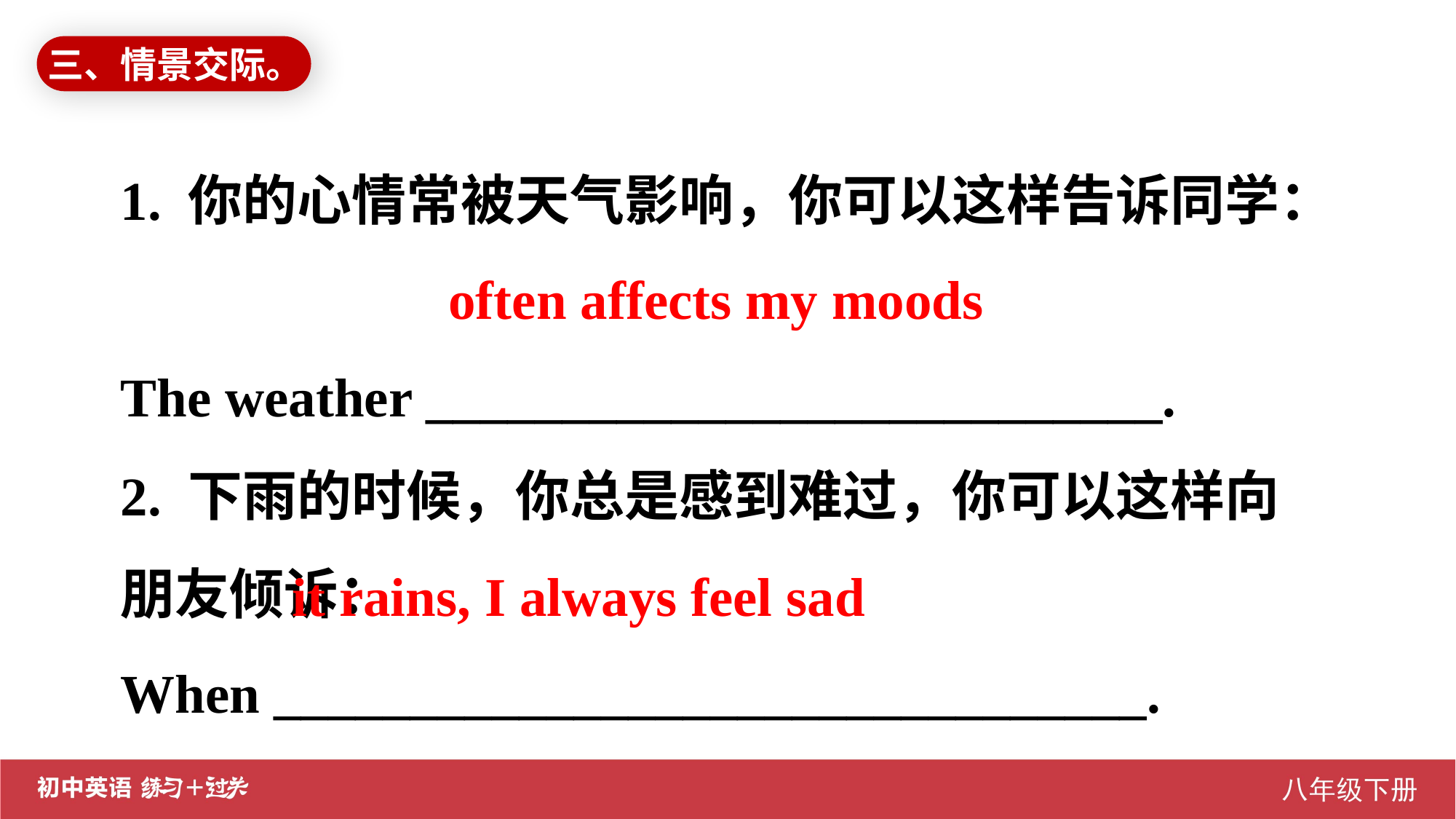

三、情景交际。
1. 你的心情常被天气影响，你可以这样告诉同学：
The weather ___________________________.
2. 下雨的时候，你总是感到难过，你可以这样向朋友倾诉：
When ________________________________.
often affects my moods
it rains, I always feel sad